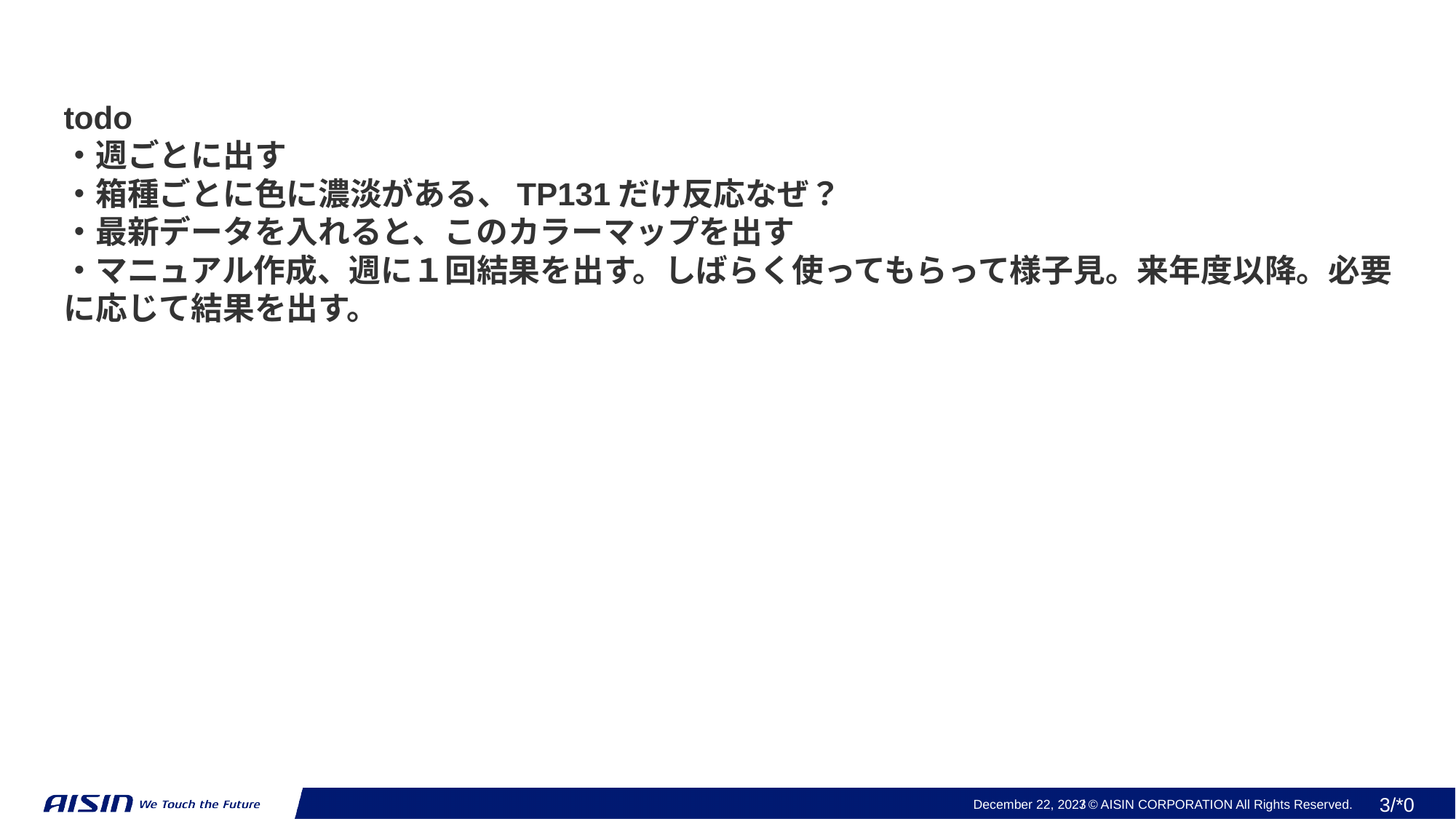

todo
・週ごとに出す
・箱種ごとに色に濃淡がある、TP131だけ反応なぜ？
・最新データを入れると、このカラーマップを出す
・マニュアル作成、週に１回結果を出す。しばらく使ってもらって様子見。来年度以降。必要に応じて結果を出す。
December 22, 2023